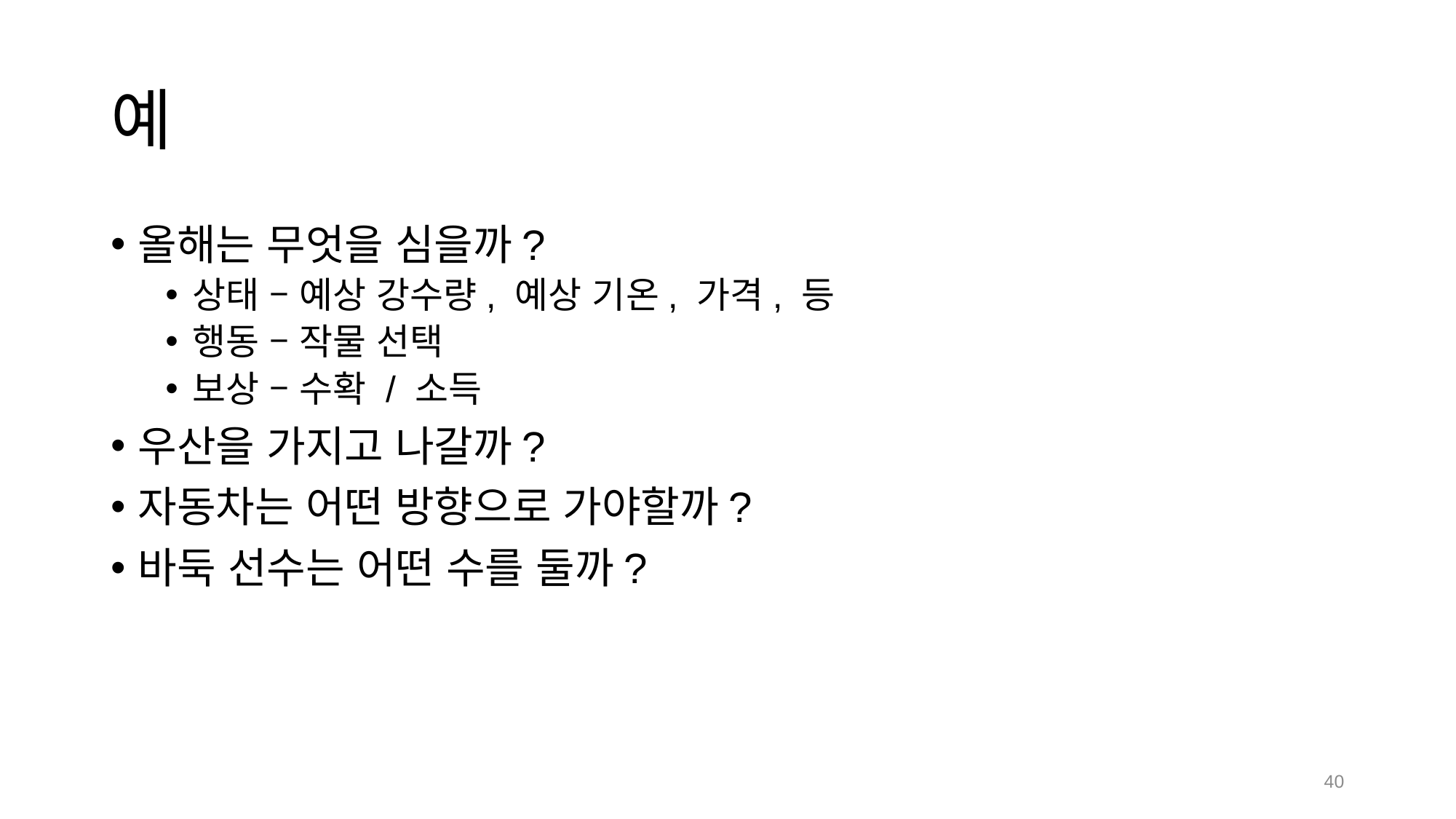

# 예
올해는 무엇을 심을까?
상태 – 예상 강수량, 예상 기온, 가격, 등
행동 – 작물 선택
보상 – 수확 / 소득
우산을 가지고 나갈까?
자동차는 어떤 방향으로 가야할까?
바둑 선수는 어떤 수를 둘까?
40